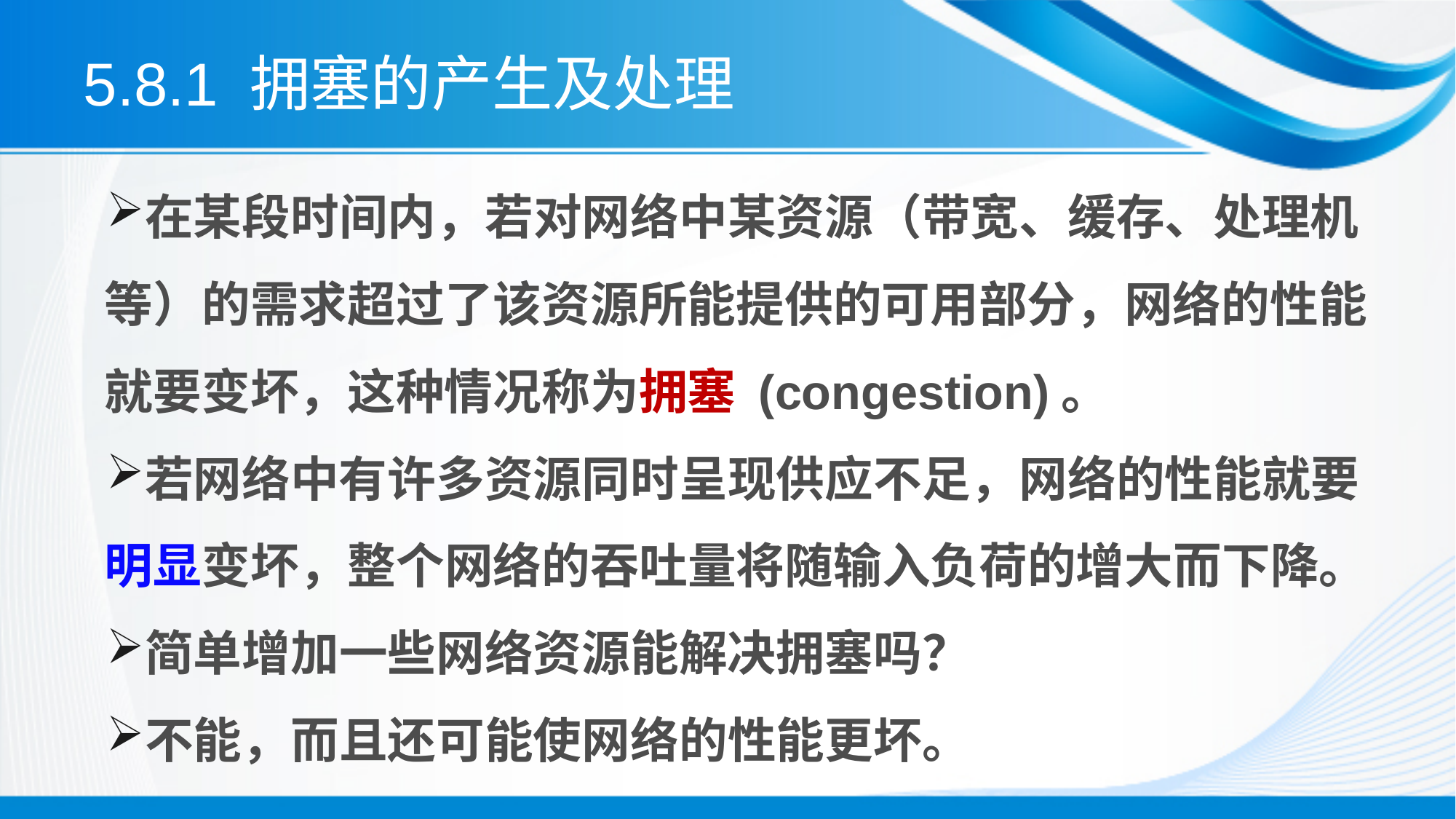

# 5.8.1 拥塞的产生及处理
在某段时间内，若对网络中某资源（带宽、缓存、处理机等）的需求超过了该资源所能提供的可用部分，网络的性能就要变坏，这种情况称为拥塞 (congestion)。
若网络中有许多资源同时呈现供应不足，网络的性能就要明显变坏，整个网络的吞吐量将随输入负荷的增大而下降。
简单增加一些网络资源能解决拥塞吗？
不能，而且还可能使网络的性能更坏。